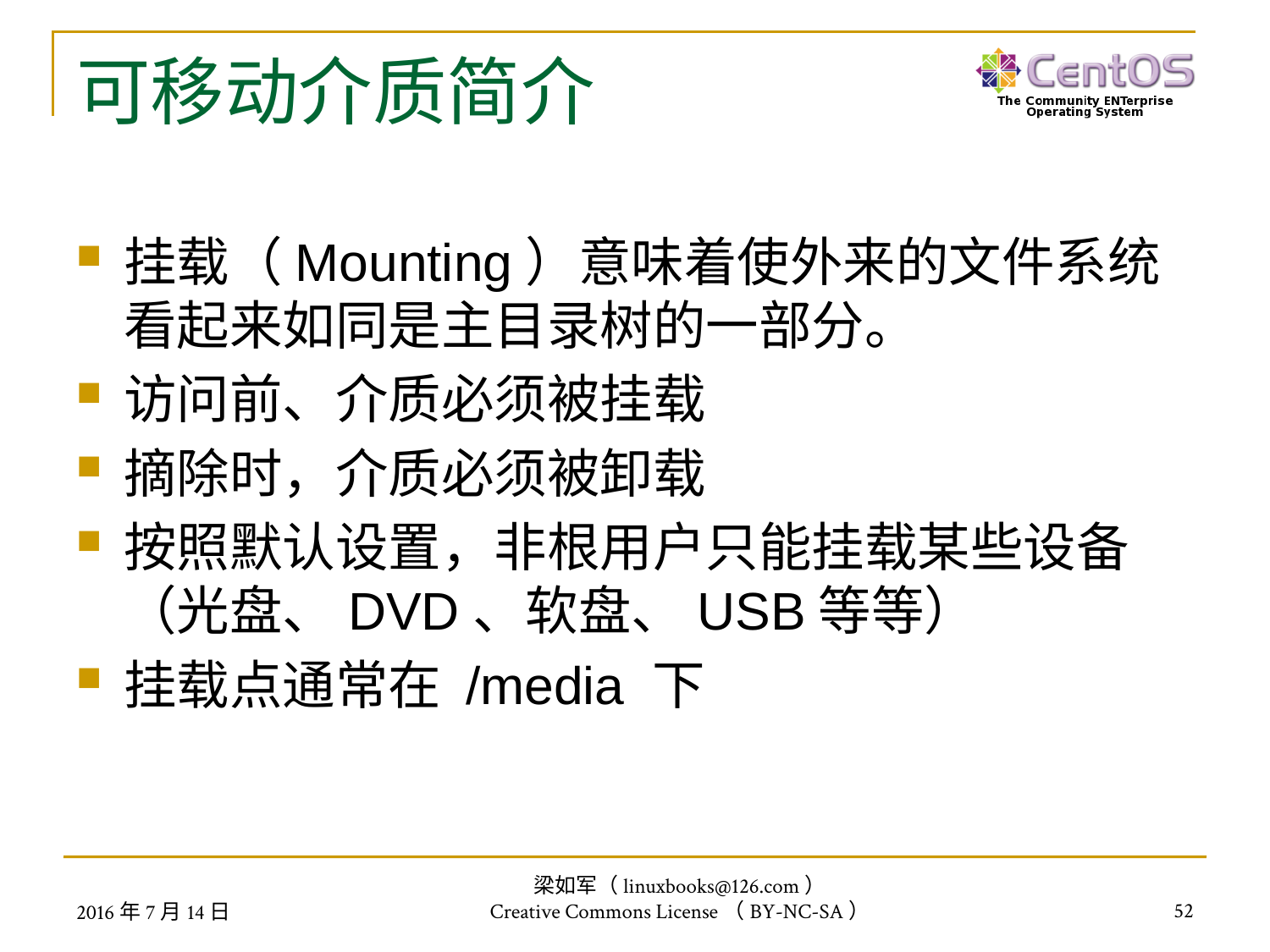

# 可移动介质简介
挂载（Mounting）意味着使外来的文件系统看起来如同是主目录树的一部分。
访问前、介质必须被挂载
摘除时，介质必须被卸载
按照默认设置，非根用户只能挂载某些设备（光盘、DVD、软盘、USB等等）
挂载点通常在 /media 下
梁如军（linuxbooks@126.com）
Creative Commons License（BY-NC-SA）
2016年7月14日
52